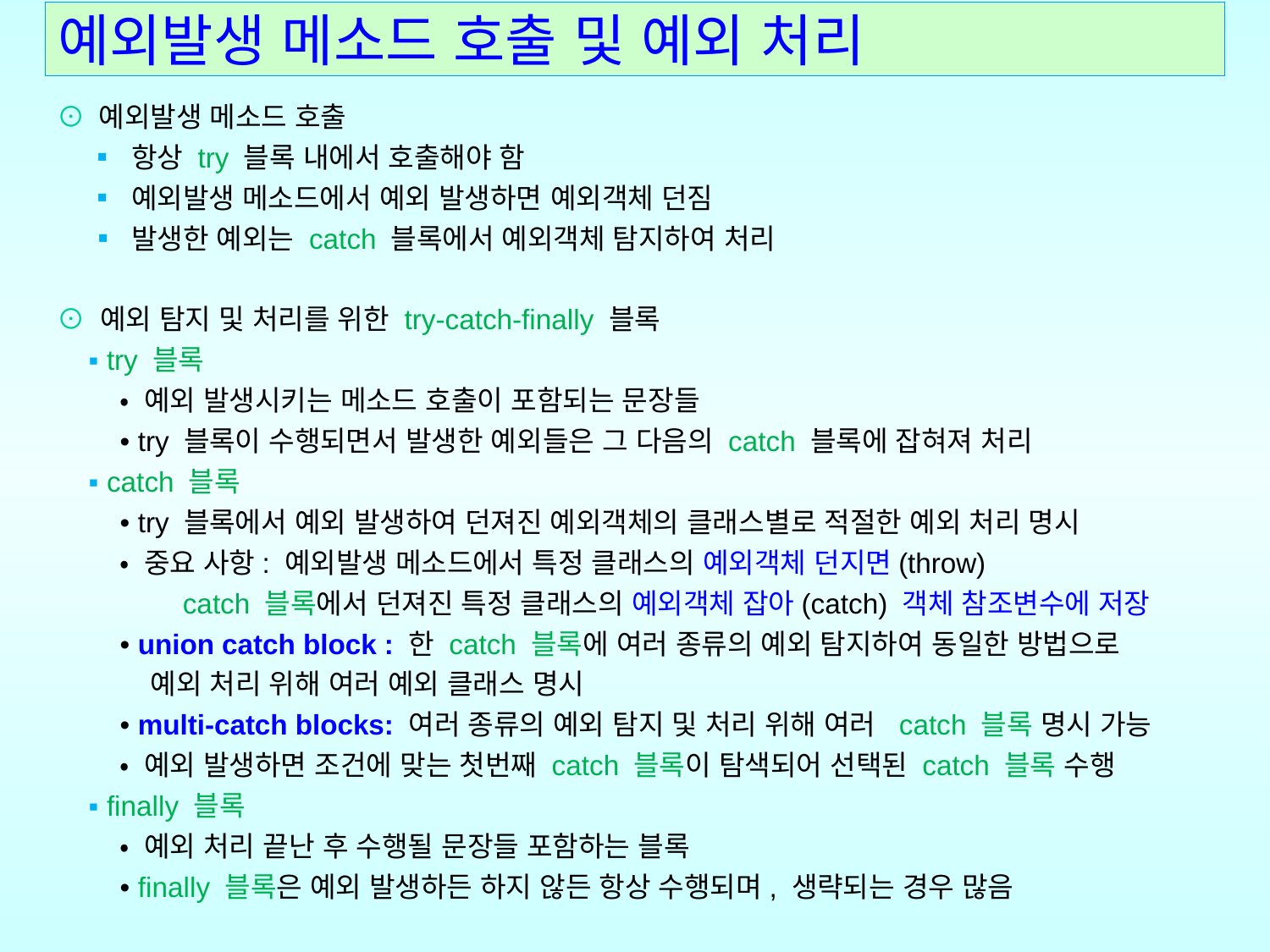

예외발생 메소드 호출 및 예외 처리
⊙ 예외발생 메소드 호출
    ▪ 항상 try 블록 내에서 호출해야 함
    ▪ 예외발생 메소드에서 예외 발생하면 예외객체 던짐
    ▪ 발생한 예외는 catch 블록에서 예외객체 탐지하여 처리

⊙ 예외 탐지 및 처리를 위한 try-catch-finally 블록
    ▪ try 블록
        • 예외 발생시키는 메소드 호출이 포함되는 문장들
        • try 블록이 수행되면서 발생한 예외들은 그 다음의 catch 블록에 잡혀져 처리
    ▪ catch 블록
        • try 블록에서 예외 발생하여 던져진 예외객체의 클래스별로 적절한 예외 처리 명시
        • 중요 사항: 예외발생 메소드에서 특정 클래스의 예외객체 던지면(throw)
                catch 블록에서 던져진 특정 클래스의 예외객체 잡아(catch) 객체 참조변수에 저장
        • union catch block : 한 catch 블록에 여러 종류의 예외 탐지하여 동일한 방법으로
           예외 처리 위해 여러 예외 클래스 명시
        • multi-catch blocks: 여러 종류의 예외 탐지 및 처리 위해 여러  catch 블록 명시 가능
        • 예외 발생하면 조건에 맞는 첫번째 catch 블록이 탐색되어 선택된 catch 블록 수행
    ▪ finally 블록
        • 예외 처리 끝난 후 수행될 문장들 포함하는 블록
        • finally 블록은 예외 발생하든 하지 않든 항상 수행되며, 생략되는 경우 많음